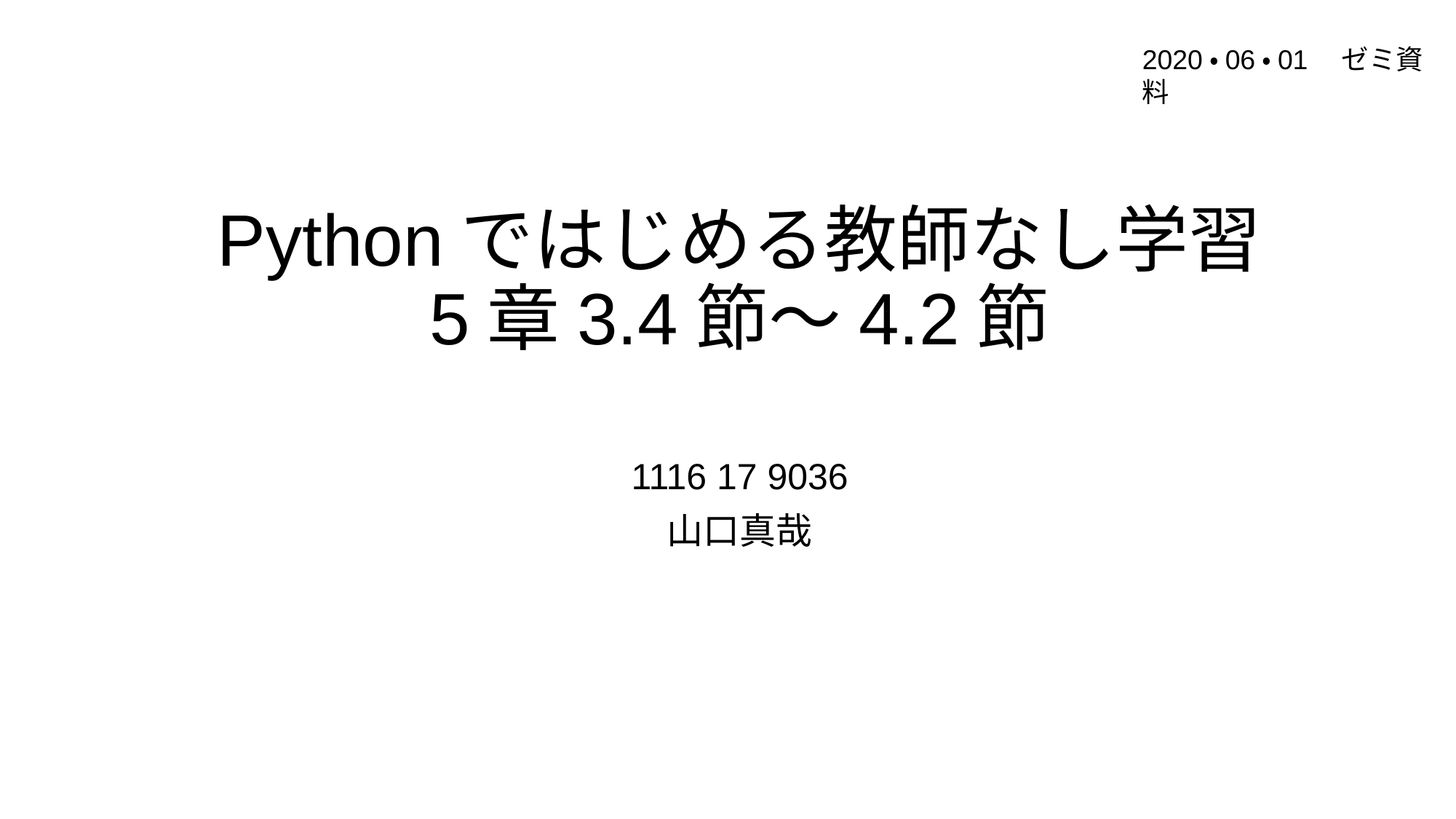

2020・06・01　ゼミ資料
# Pythonではじめる教師なし学習 5章3.4節～4.2節
1116 17 9036
山口真哉